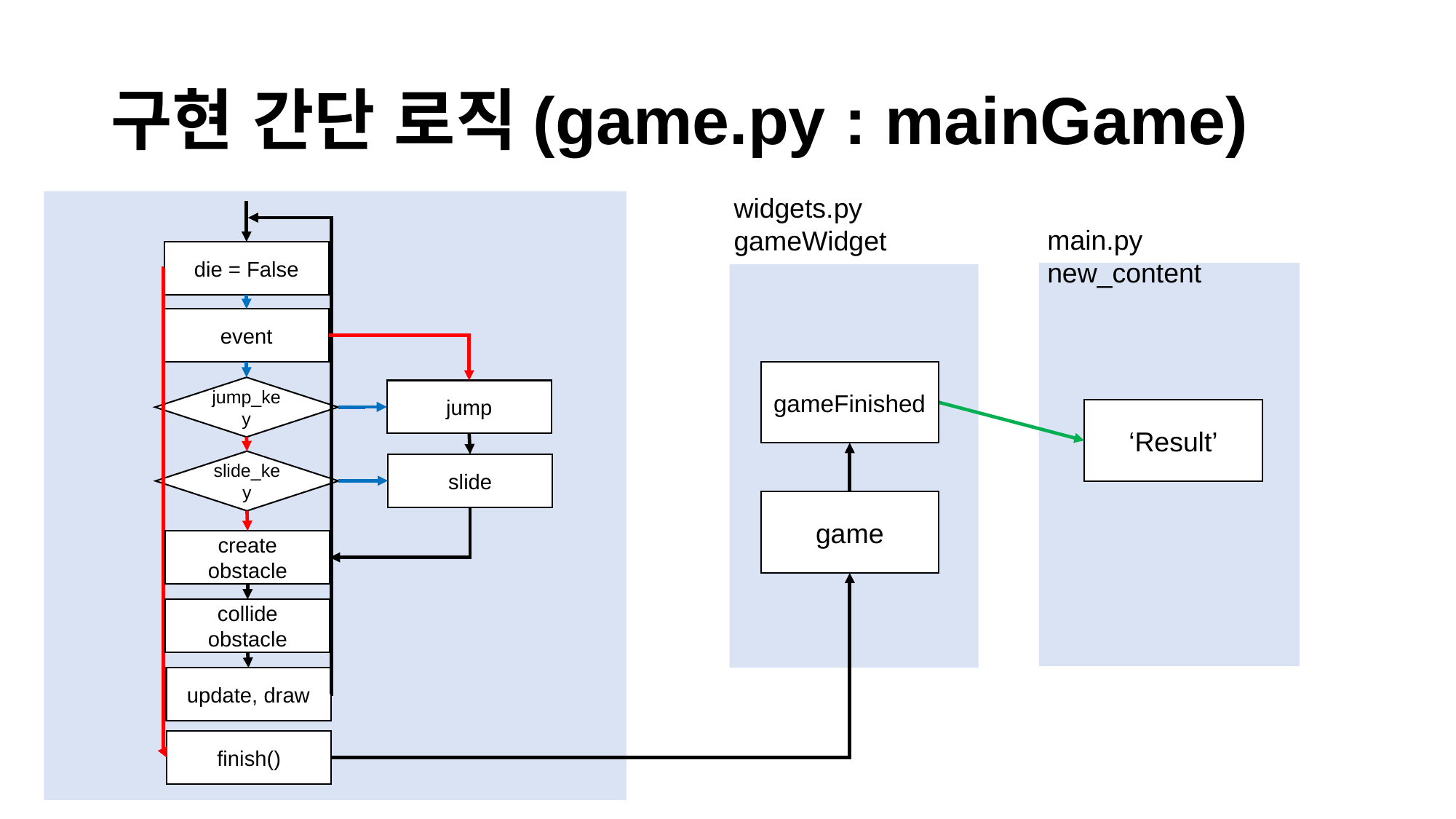

# 구현 간단 로직(game.py : mainGame)
widgets.py gameWidget

die = False
event
jump_key
jump
slide_key
slide
create obstacle
collide obstacle
update, draw
finish()
main.py new_content

gameFinished
‘Result’
game